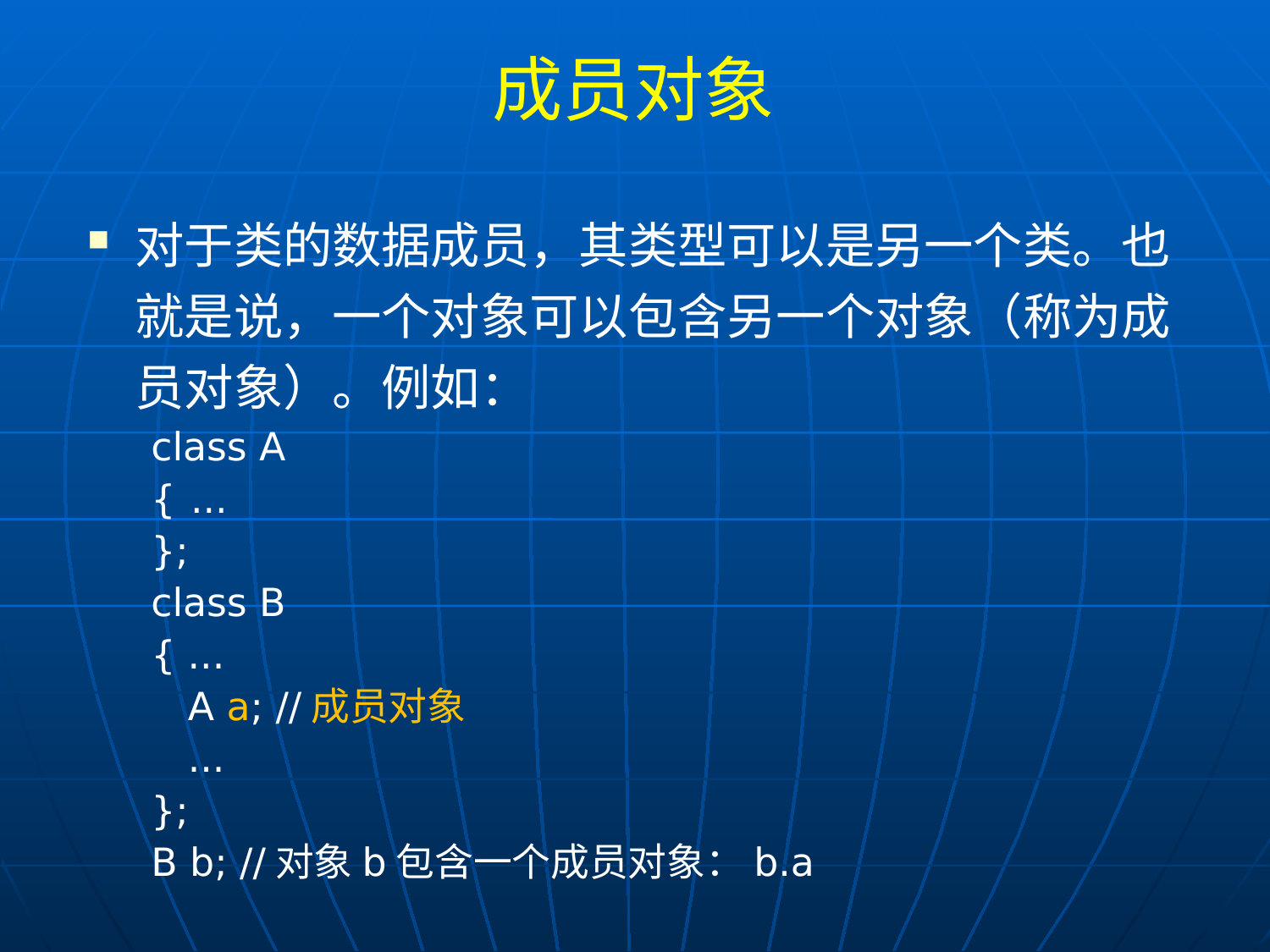

# 成员对象
对于类的数据成员，其类型可以是另一个类。也就是说，一个对象可以包含另一个对象（称为成员对象）。例如：
class A
{	...
};
class B
{ ...
   A a; //成员对象
   ...
};
B b; //对象b包含一个成员对象：b.a